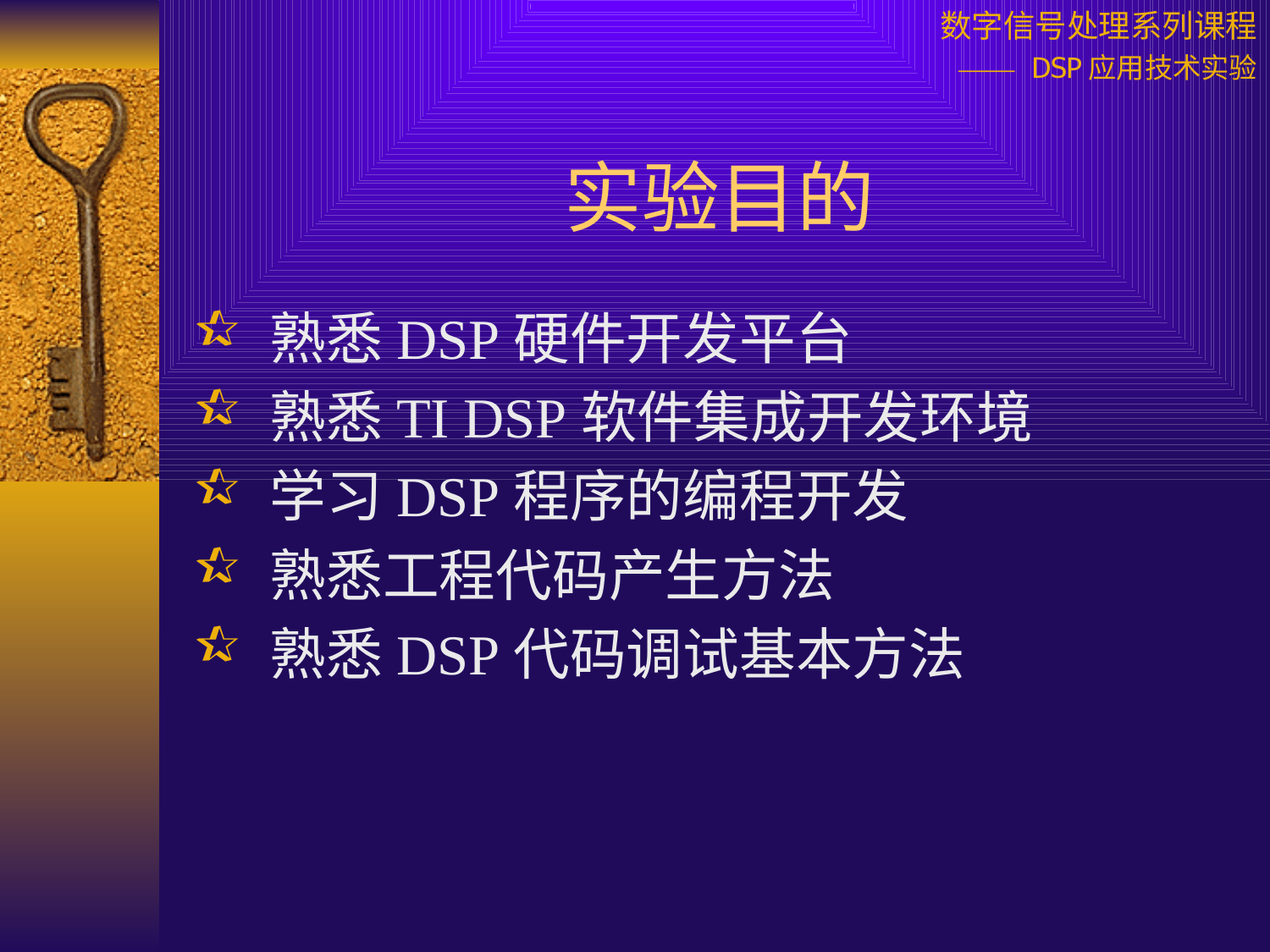

# 实验目的
 熟悉DSP硬件开发平台
 熟悉TI DSP软件集成开发环境
 学习DSP程序的编程开发
 熟悉工程代码产生方法
 熟悉DSP代码调试基本方法